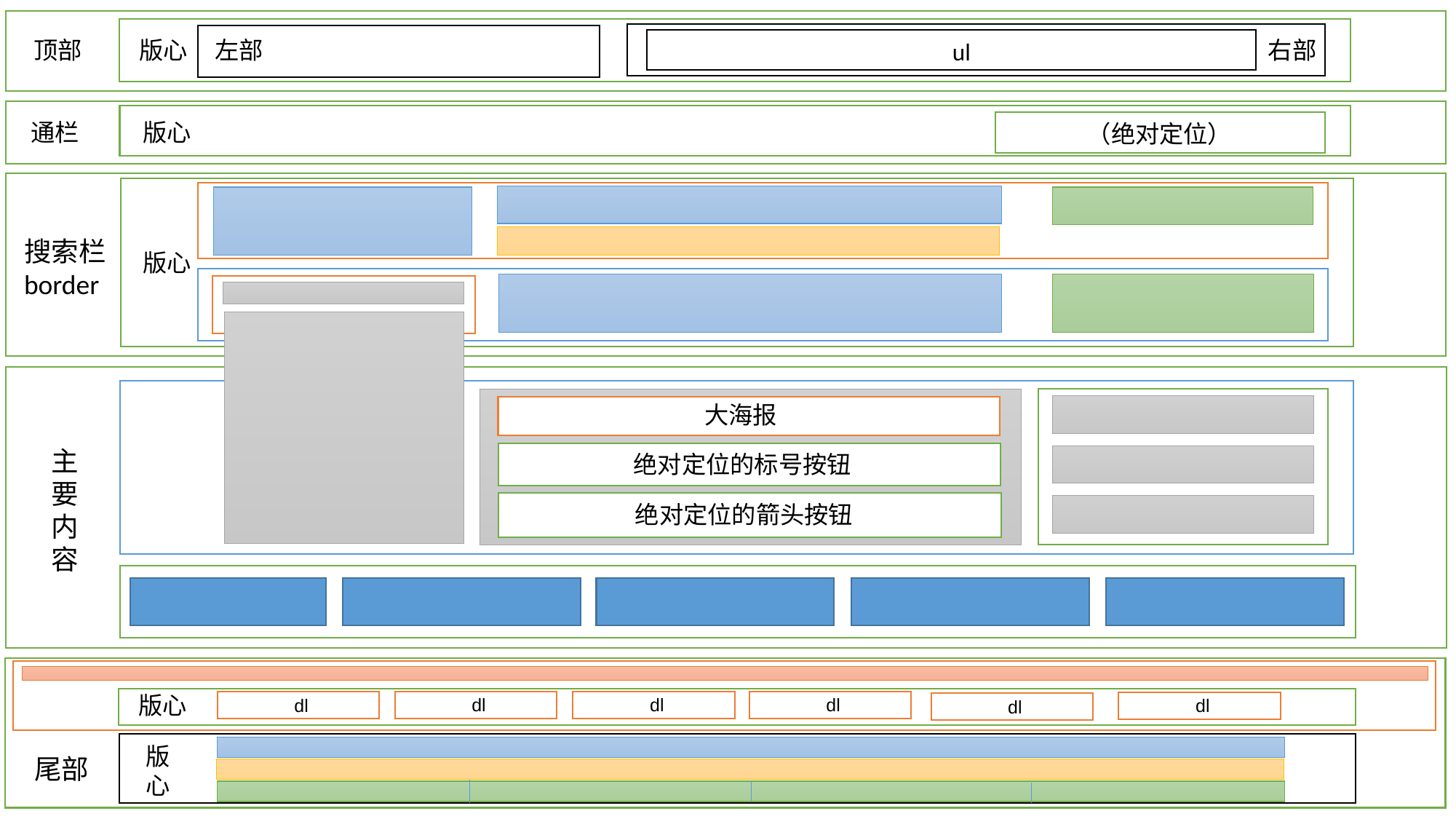

右部
版心
顶部
左部
ul

版心
通栏

（绝对定位）

搜索栏
border
版心

大海报

主要内容

绝对定位的标号按钮

绝对定位的箭头按钮

版心
dl

dl

dl

dl

dl

dl

版心

尾部